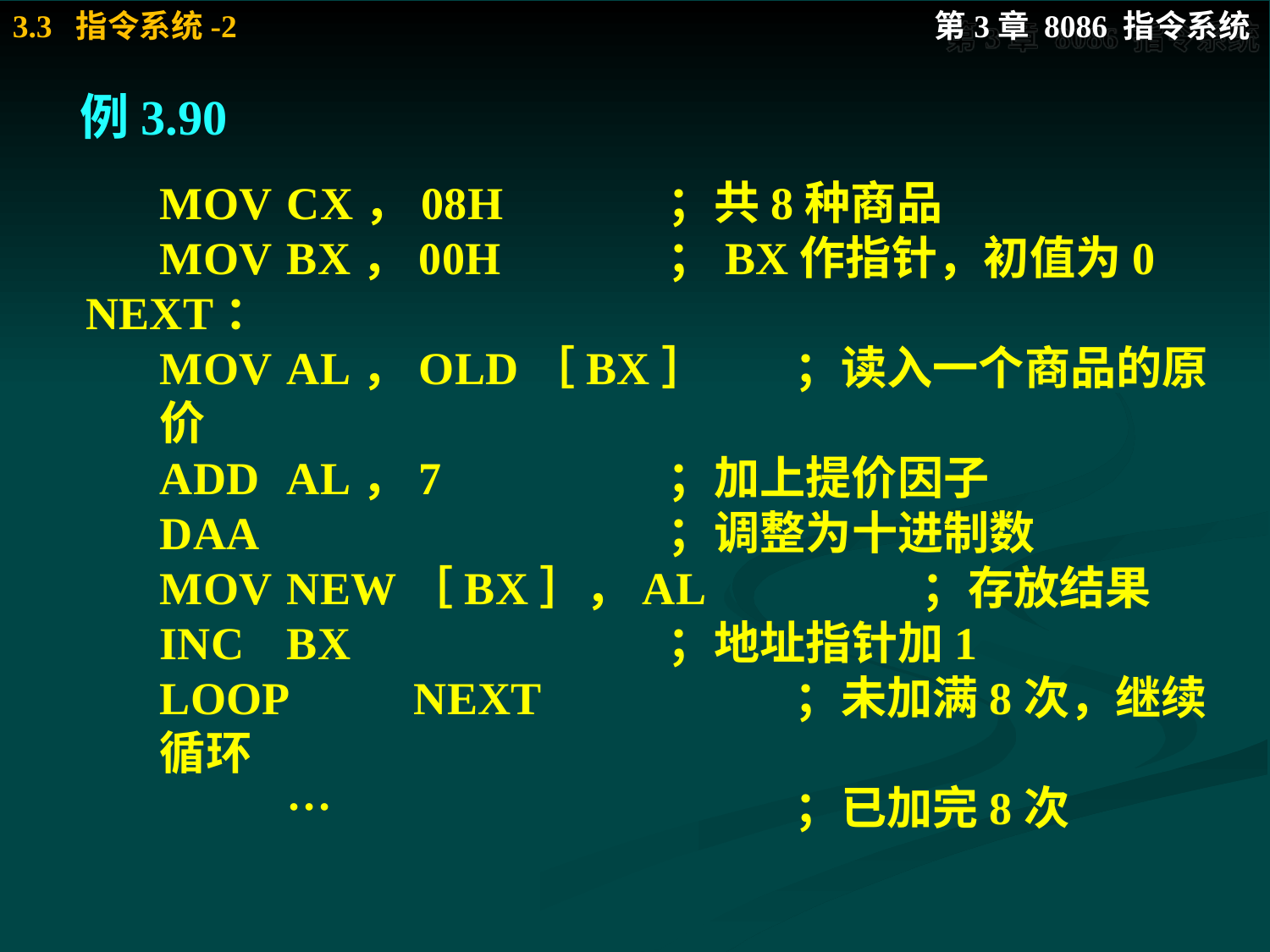

# 例3.90
	MOV	CX，08H		；共8种商品
	MOV	BX，00H		；BX作指针，初值为0
NEXT：
	MOV	AL，OLD［BX］	；读入一个商品的原价
	ADD	AL，7		；加上提价因子
	DAA				；调整为十进制数
	MOV	NEW［BX］，AL		；存放结果
	INC	BX			；地址指针加1
	LOOP	NEXT		；未加满8次，继续循环
		…				；已加完8次